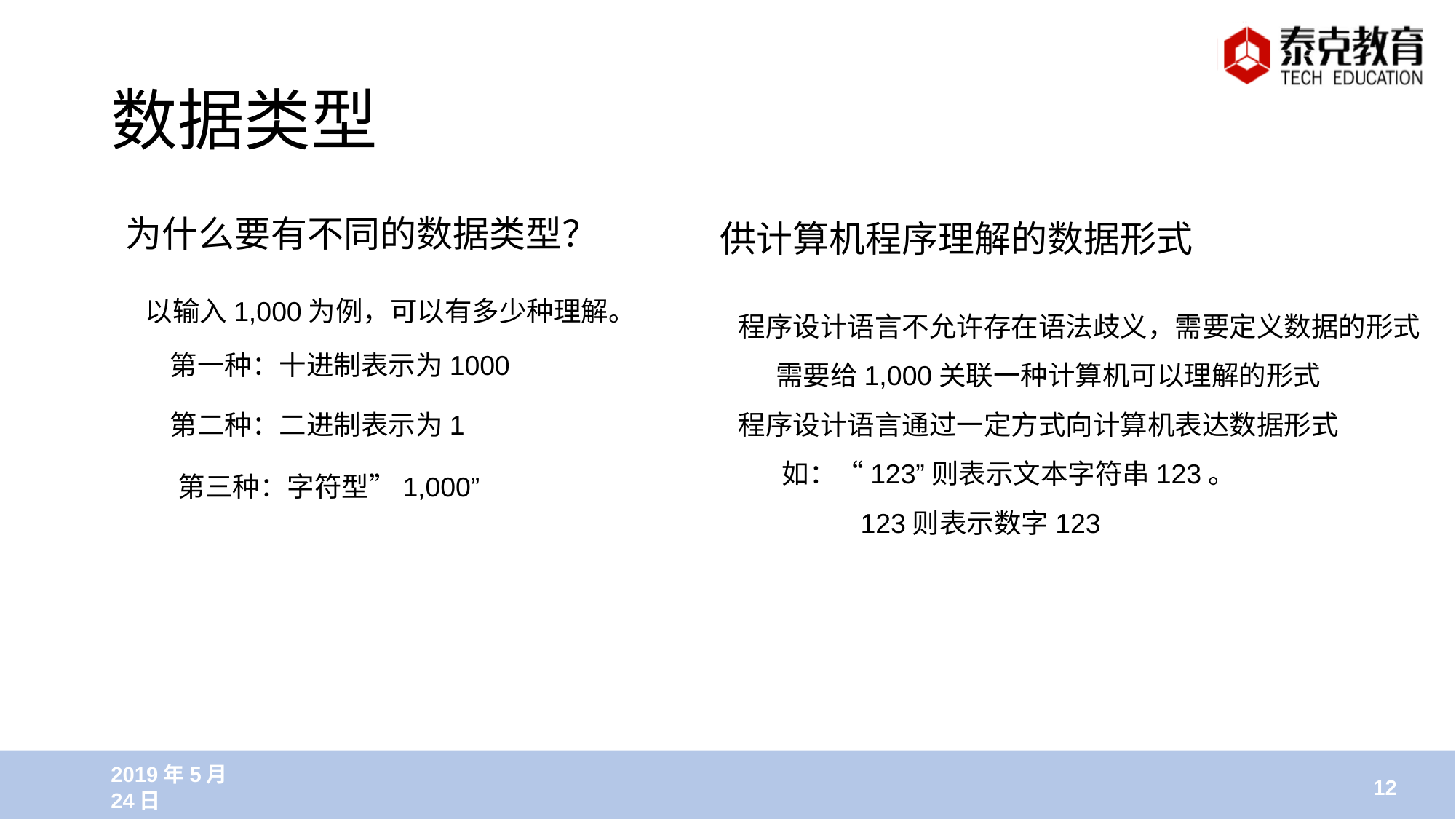

# 数据类型
为什么要有不同的数据类型？
供计算机程序理解的数据形式
程序设计语言不允许存在语法歧义，需要定义数据的形式
     需要给1,000关联一种计算机可以理解的形式
程序设计语言通过一定方式向计算机表达数据形式
      如：“123”则表示文本字符串123。
                123则表示数字123
以输入1,000为例，可以有多少种理解。
第一种：十进制表示为1000
第二种：二进制表示为1
第三种：字符型”1,000”
2019年5月24日
12